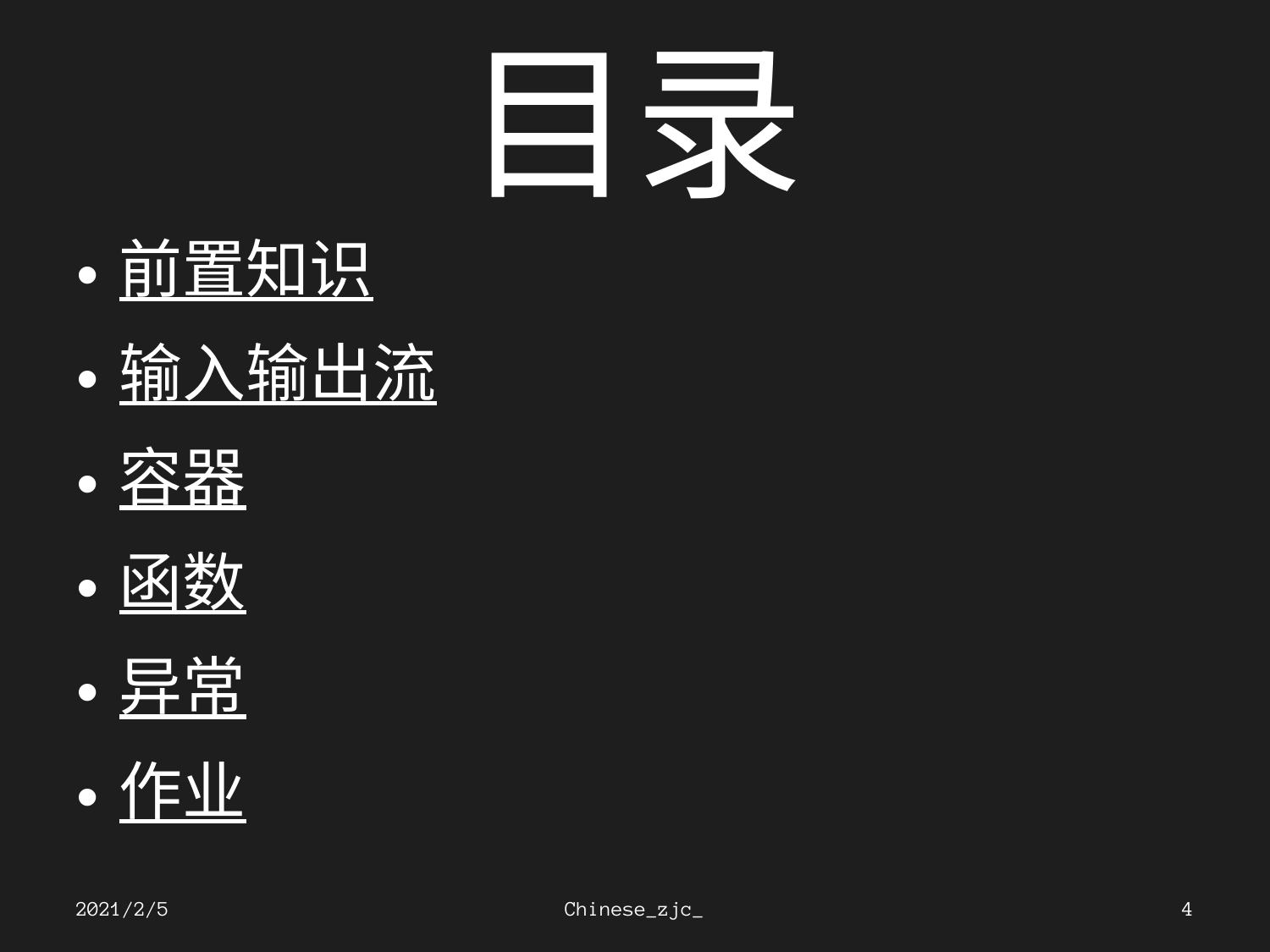

# 目录
前置知识
输入输出流
容器
函数
异常
作业
2021/2/5
Chinese_zjc_
4